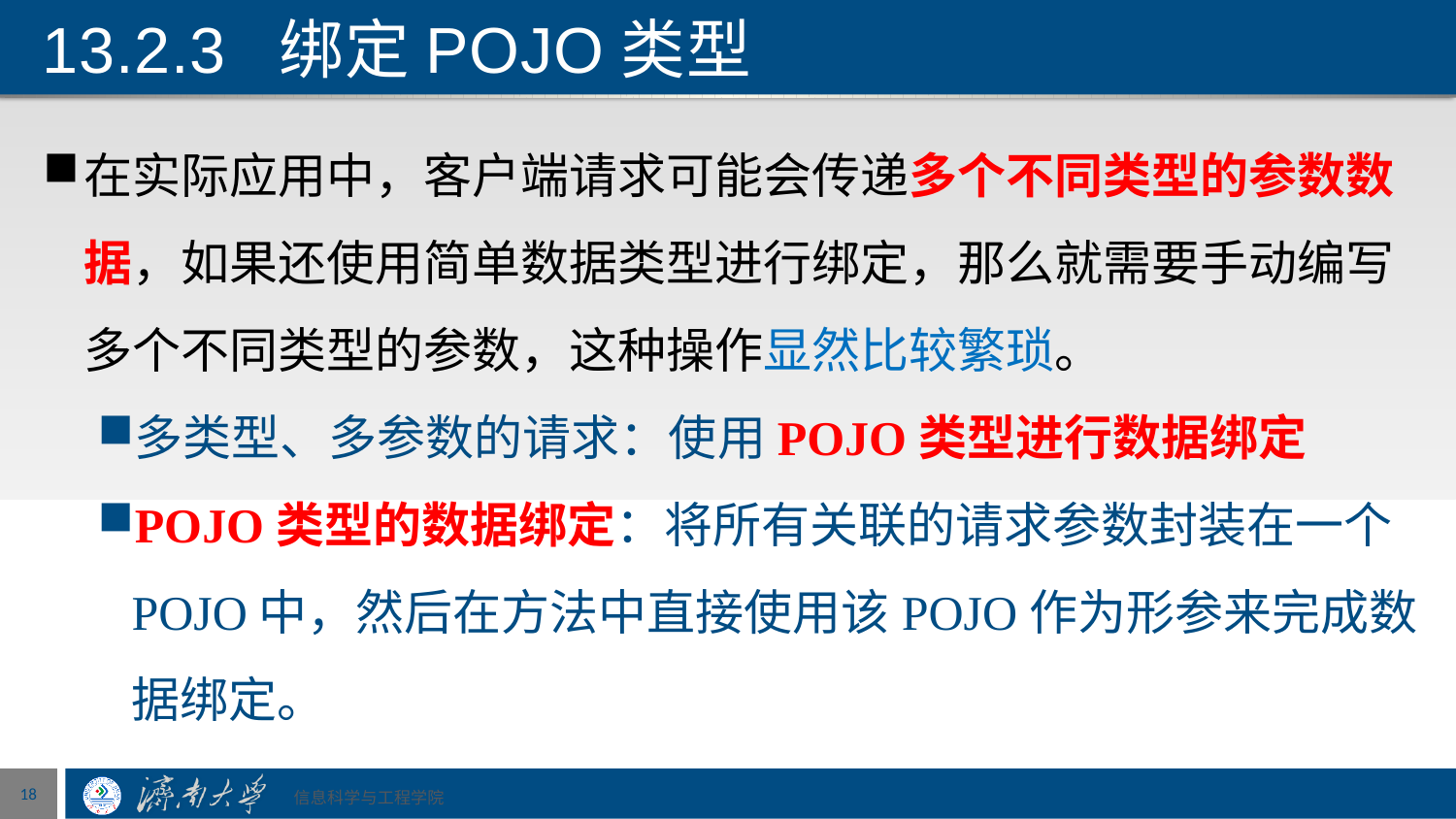

# 13.2.3  绑定POJO类型
在实际应用中，客户端请求可能会传递多个不同类型的参数数据，如果还使用简单数据类型进行绑定，那么就需要手动编写多个不同类型的参数，这种操作显然比较繁琐。
多类型、多参数的请求：使用POJO类型进行数据绑定
POJO类型的数据绑定：将所有关联的请求参数封装在一个POJO中，然后在方法中直接使用该POJO作为形参来完成数据绑定。